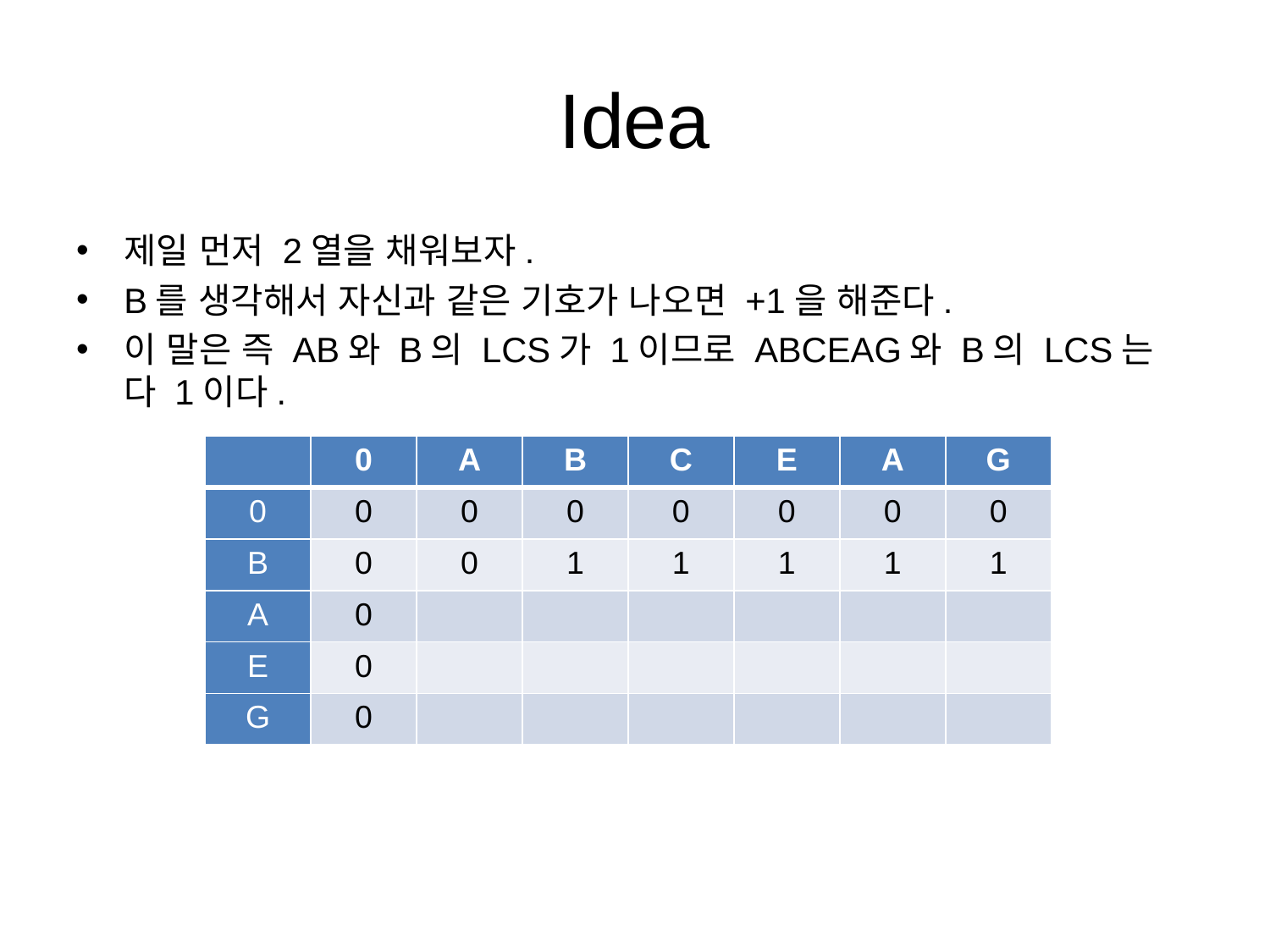

# Idea
제일 먼저 2열을 채워보자.
B를 생각해서 자신과 같은 기호가 나오면 +1을 해준다.
이 말은 즉 AB와 B의 LCS가 1이므로 ABCEAG와 B의 LCS는 다 1이다.
|  | 0 | A | B | C | E | A | G |
| --- | --- | --- | --- | --- | --- | --- | --- |
| 0 | 0 | 0 | 0 | 0 | 0 | 0 | 0 |
| B | 0 | 0 | 1 | 1 | 1 | 1 | 1 |
| A | 0 |  |  |  |  |  |  |
| E | 0 |  |  |  |  |  |  |
| G | 0 |  |  |  |  |  |  |